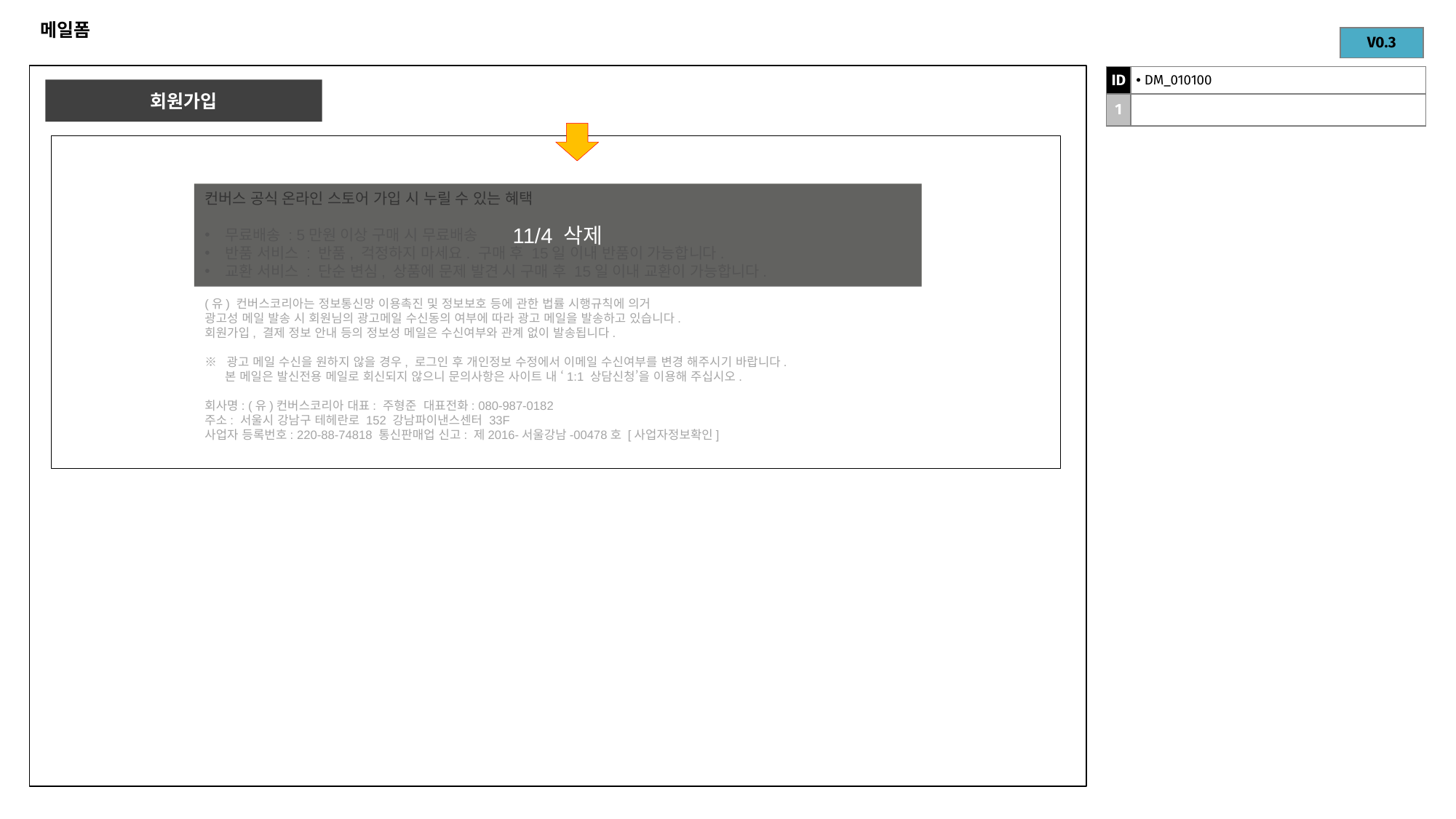

# 메일폼
| V0.3 |
| --- |

| ID | DM\_010100 |
| --- | --- |
| 1 |  |
회원가입

컨버스 공식 온라인 스토어 가입 시 누릴 수 있는 혜택

무료배송 : 5만원 이상 구매 시 무료배송
반품 서비스 : 반품, 걱정하지 마세요. 구매 후 15일 이내 반품이 가능합니다.
교환 서비스 : 단순 변심, 상품에 문제 발견 시 구매 후 15일 이내 교환이 가능합니다.
11/4 삭제
(유) 컨버스코리아는 정보통신망 이용촉진 및 정보보호 등에 관한 법률 시행규칙에 의거
광고성 메일 발송 시 회원님의 광고메일 수신동의 여부에 따라 광고 메일을 발송하고 있습니다.
회원가입, 결제 정보 안내 등의 정보성 메일은 수신여부와 관계 없이 발송됩니다.

※  광고 메일 수신을 원하지 않을 경우, 로그인 후 개인정보 수정에서 이메일 수신여부를 변경 해주시기 바랍니다.
     본 메일은 발신전용 메일로 회신되지 않으니 문의사항은 사이트 내 ‘1:1 상담신청’을 이용해 주십시오.

회사명: (유)컨버스코리아 대표: 주형준  대표전화: 080-987-0182
주소: 서울시 강남구 테헤란로 152 강남파이낸스센터 33F
사업자 등록번호: 220-88-74818 통신판매업 신고: 제2016-서울강남-00478호 [사업자정보확인]